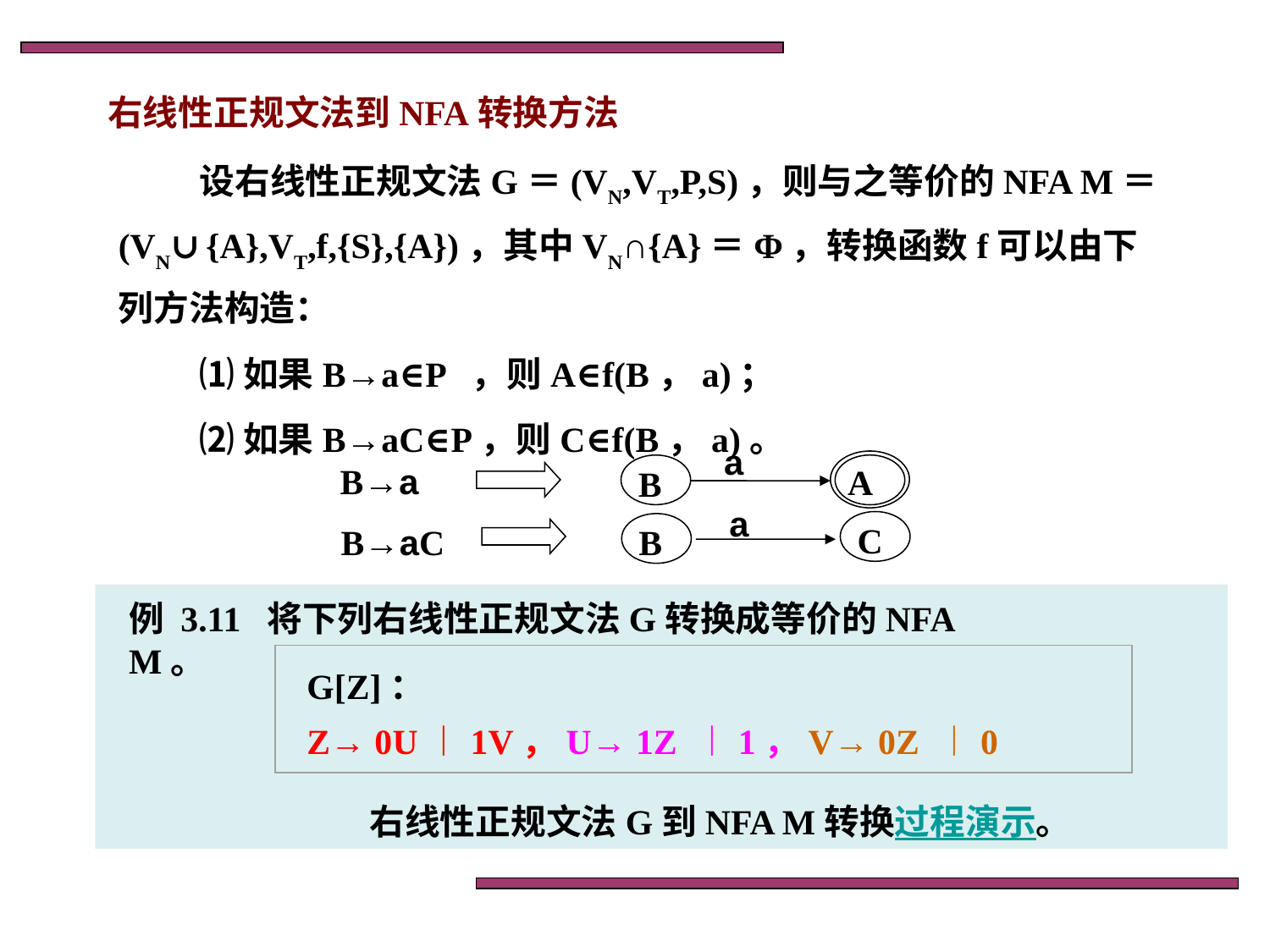

右线性正规文法到NFA转换方法
设右线性正规文法G＝(VN,VT,P,S)，则与之等价的NFA M＝(VN∪{A},VT,f,{S},{A})，其中VN∩{A}＝Φ，转换函数f可以由下列方法构造：
⑴如果B→a∈P  ，则A∈f(B，a)；
⑵如果B→aC∈P，则C∈f(B，a)。
a

B→a

A

B

a

C

B→aC

B

例 3.11  将下列右线性正规文法G转换成等价的NFA M。

G[Z]：
Z→ 0U︱1V，U→ 1Z ︱1，V→ 0Z ︱0

右线性正规文法G到NFA M转换过程演示。